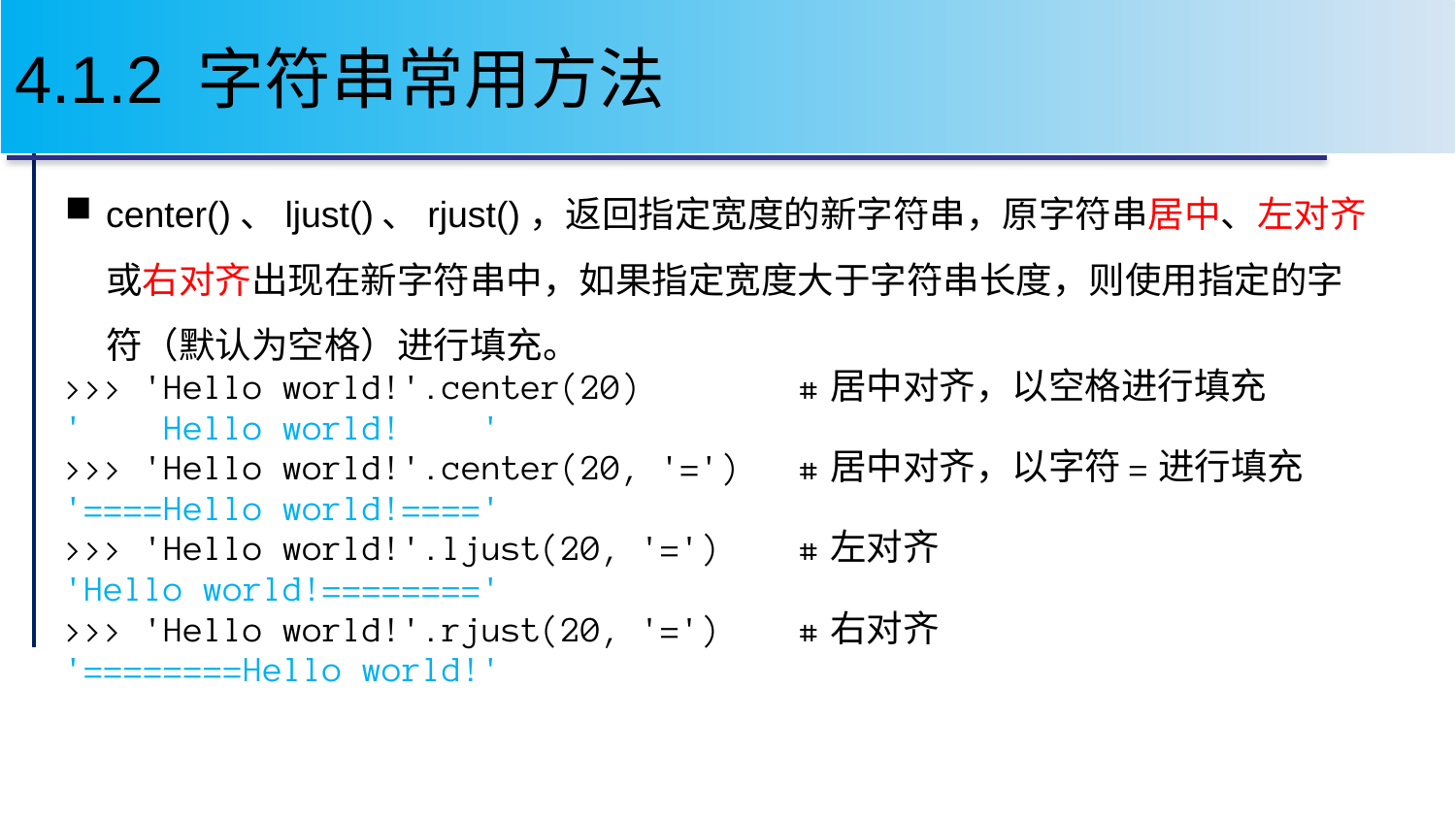

# 4.1.2 字符串常用方法
center()、ljust()、rjust()，返回指定宽度的新字符串，原字符串居中、左对齐或右对齐出现在新字符串中，如果指定宽度大于字符串长度，则使用指定的字符（默认为空格）进行填充。
>>> 'Hello world!'.center(20)        #居中对齐，以空格进行填充
'    Hello world!    '
>>> 'Hello world!'.center(20, '=')   #居中对齐，以字符=进行填充
'====Hello world!===='
>>> 'Hello world!'.ljust(20, '=')    #左对齐
'Hello world!========'
>>> 'Hello world!'.rjust(20, '=')    #右对齐
'========Hello world!'
37